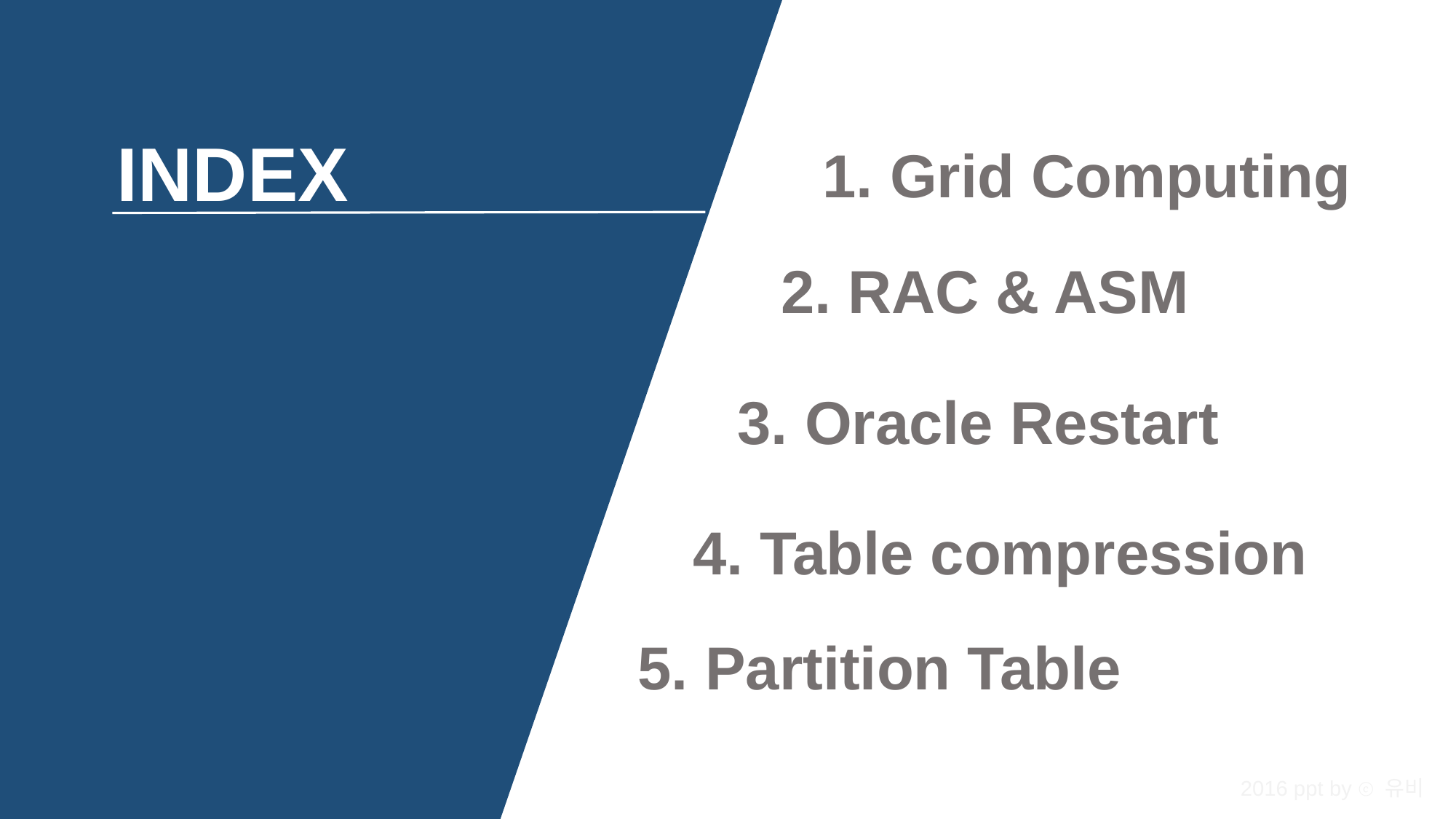

INDEX
1. Grid Computing
2. RAC & ASM
3. Oracle Restart
4. Table compression
5. Partition Table
2016 ppt by ⓒ 유비